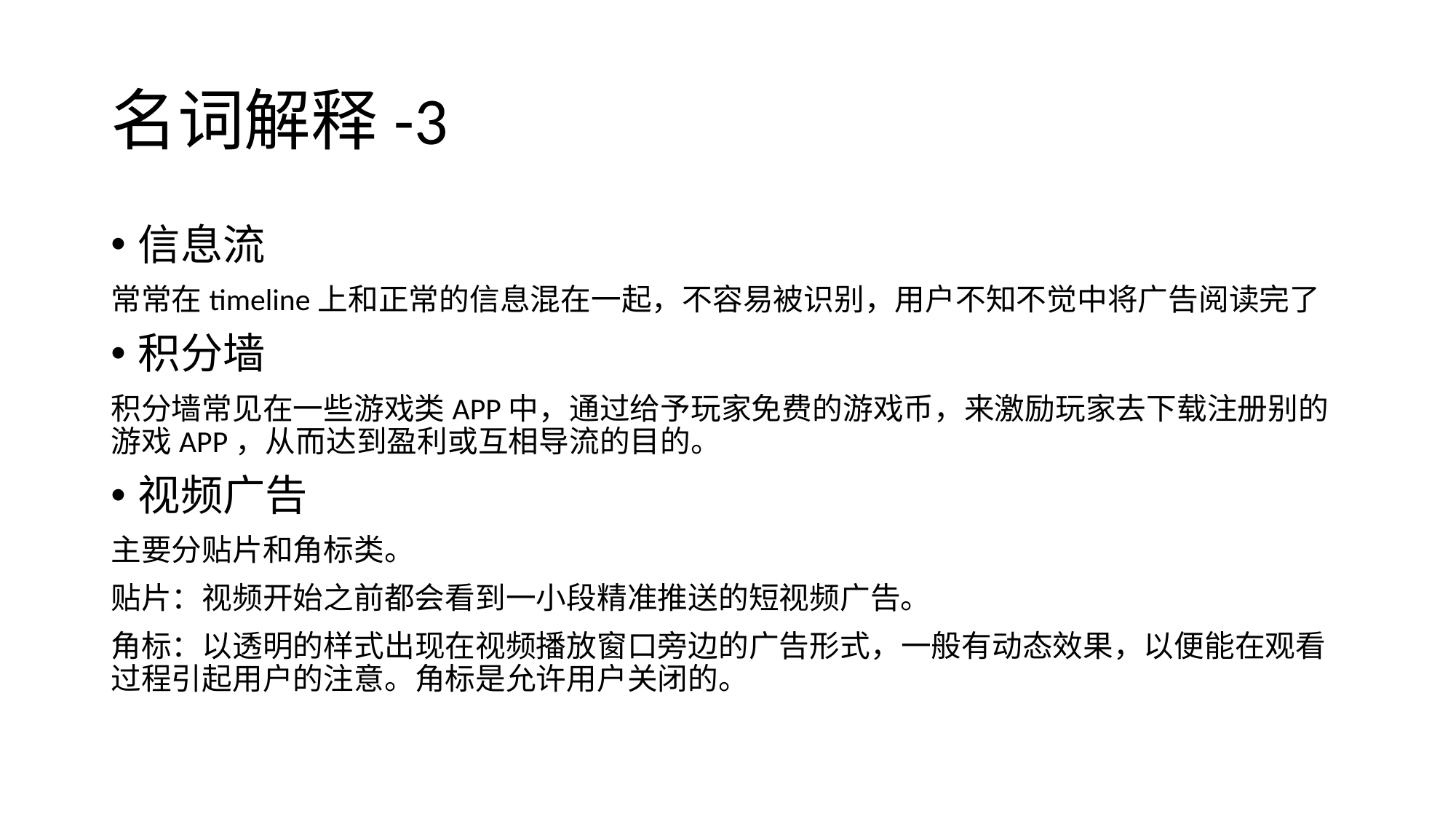

# 名词解释-3
信息流
常常在timeline上和正常的信息混在一起，不容易被识别，用户不知不觉中将广告阅读完了
积分墙
积分墙常见在一些游戏类APP中，通过给予玩家免费的游戏币，来激励玩家去下载注册别的游戏APP，从而达到盈利或互相导流的目的。
视频广告
主要分贴片和角标类。
贴片：视频开始之前都会看到一小段精准推送的短视频广告。
角标：以透明的样式出现在视频播放窗口旁边的广告形式，一般有动态效果，以便能在观看过程引起用户的注意。角标是允许用户关闭的。